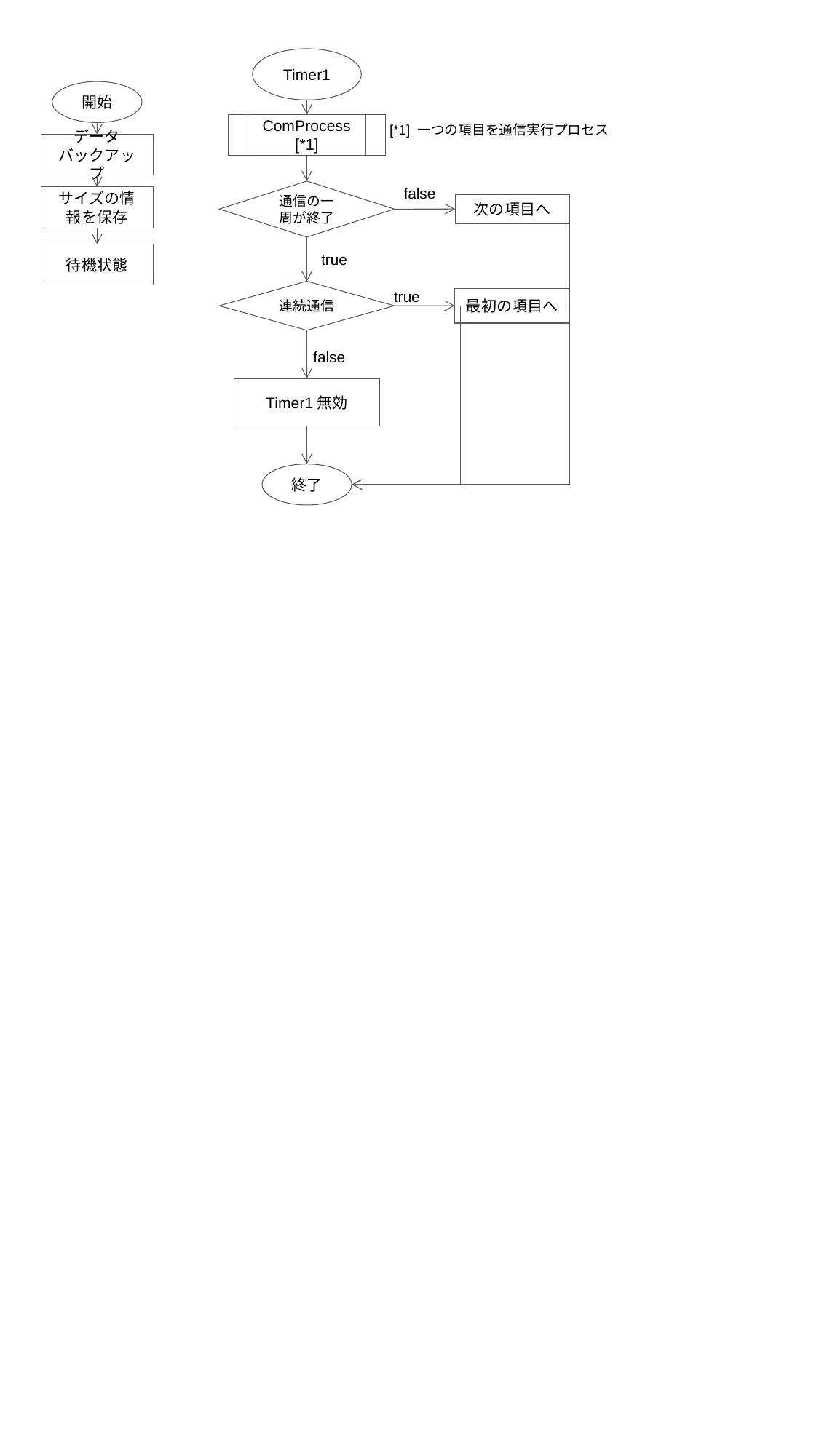

Timer1
ComProcess
[*1]
通信の一周が終了
次の項目へ
連続通信
最初の項目へ
Timer1無効
終了
[*1] 一つの項目を通信実行プロセス
false
true
true
false
開始
データ
バックアップ
サイズの情報を保存
待機状態